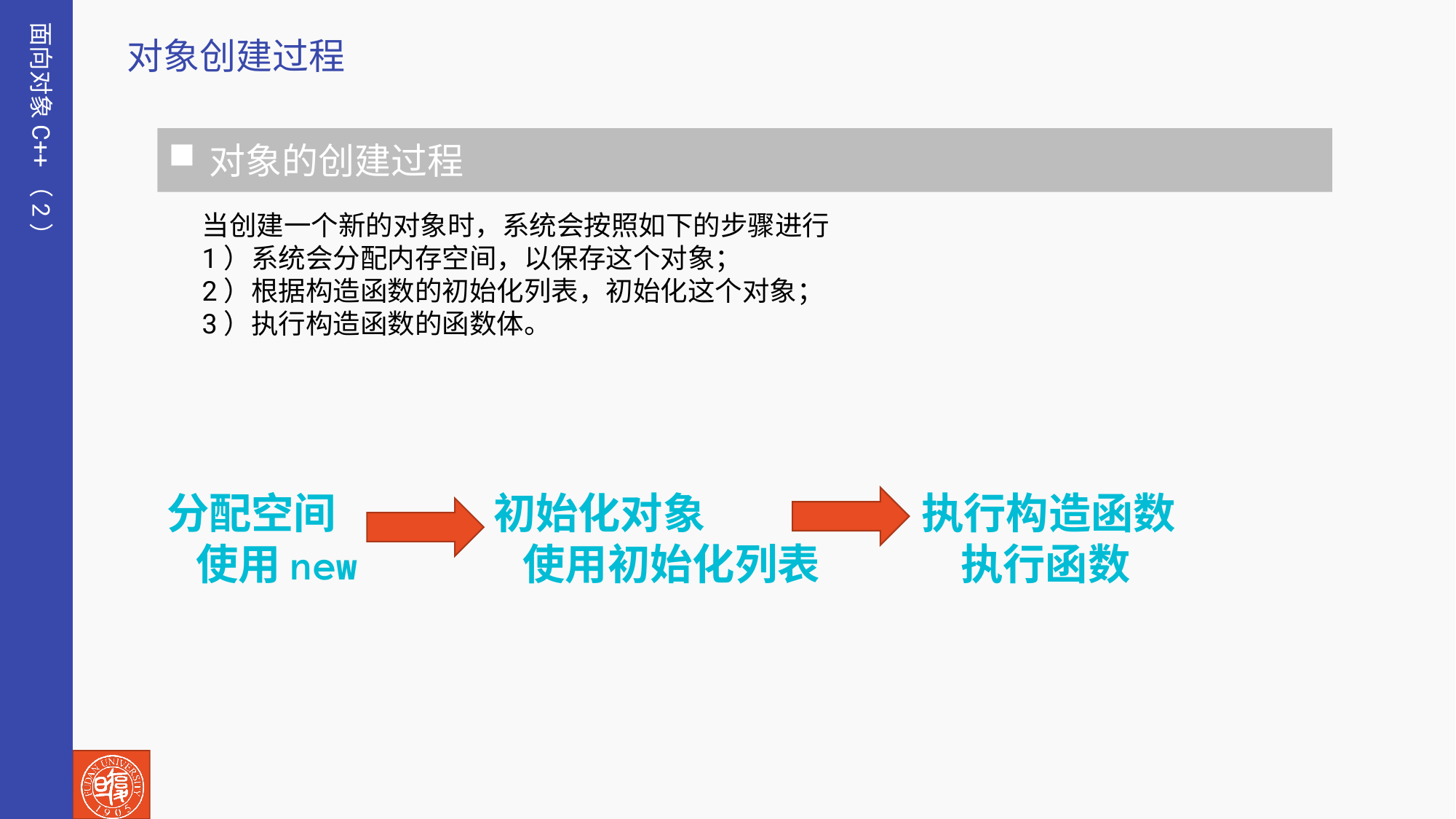

面向对象C++（2）
对象创建过程
对象的创建过程
当创建一个新的对象时，系统会按照如下的步骤进行
1）系统会分配内存空间，以保存这个对象；
2）根据构造函数的初始化列表，初始化这个对象；
3）执行构造函数的函数体。
分配空间
  使用new
初始化对象
  使用初始化列表
执行构造函数
   执行函数